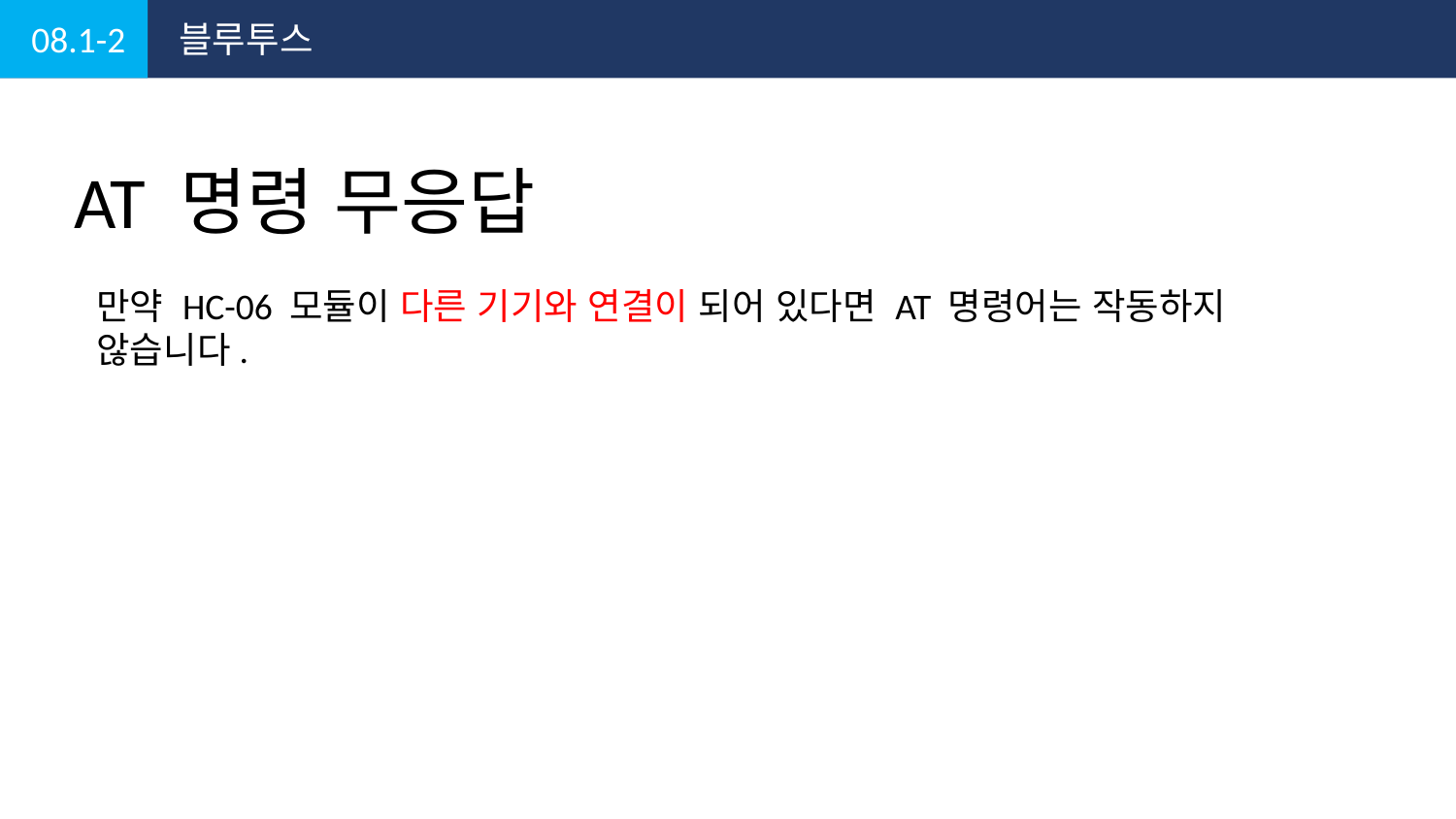

08.1-2
블루투스
AT 명령 무응답
만약 HC-06 모듈이 다른 기기와 연결이 되어 있다면 AT 명령어는 작동하지 않습니다.